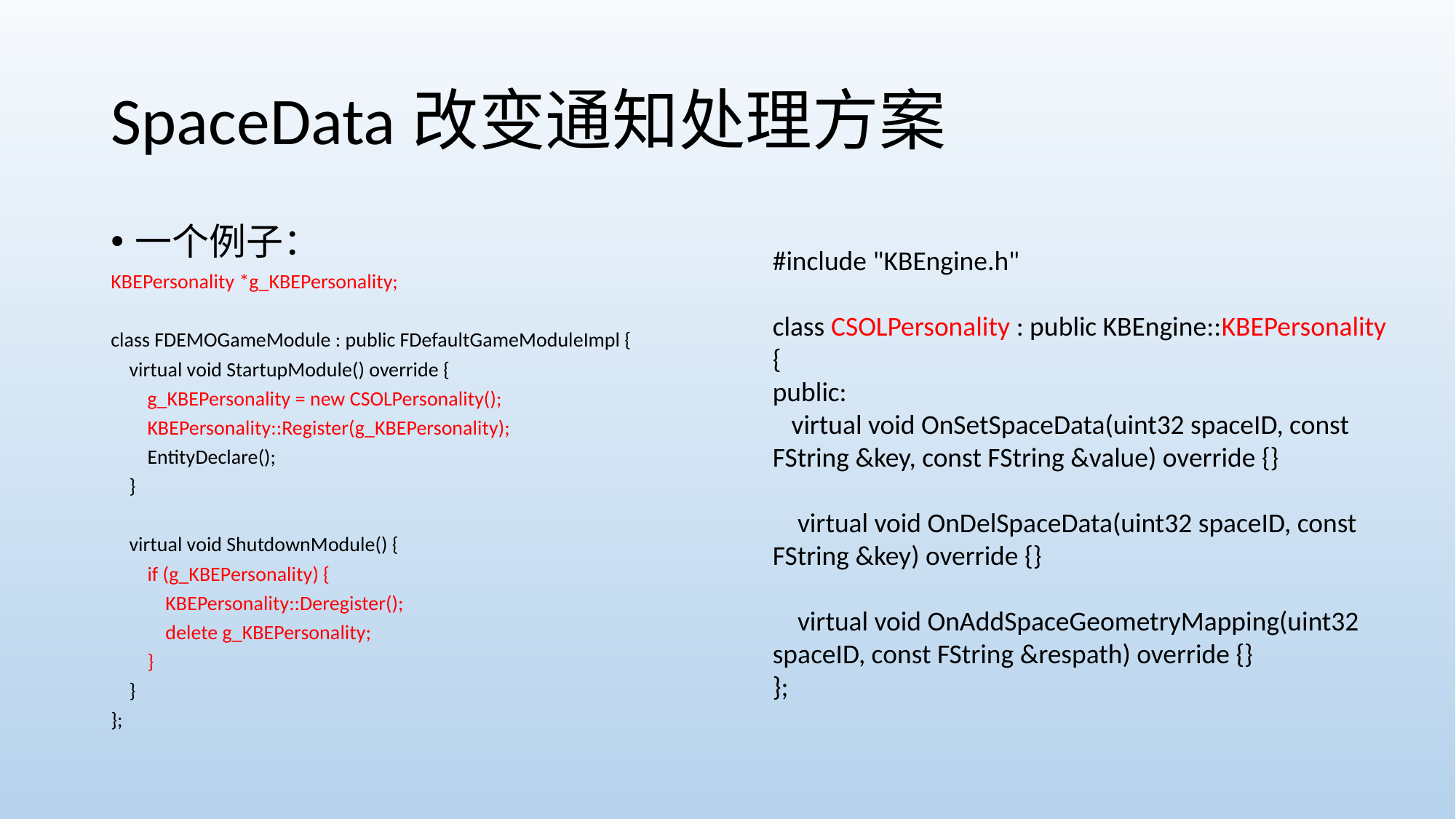

# SpaceData改变通知处理方案
一个例子：
KBEPersonality *g_KBEPersonality;

class FDEMOGameModule : public FDefaultGameModuleImpl {
    virtual void StartupModule() override {
        g_KBEPersonality = new CSOLPersonality();
        KBEPersonality::Register(g_KBEPersonality);
        EntityDeclare();
    }

    virtual void ShutdownModule() {
        if (g_KBEPersonality) {
            KBEPersonality::Deregister();
            delete g_KBEPersonality;
        }
    }
};
#include "KBEngine.h"

class CSOLPersonality : public KBEngine::KBEPersonality
{
public:
   virtual void OnSetSpaceData(uint32 spaceID, const FString &key, const FString &value) override {}

    virtual void OnDelSpaceData(uint32 spaceID, const FString &key) override {}

    virtual void OnAddSpaceGeometryMapping(uint32 spaceID, const FString &respath) override {}
};